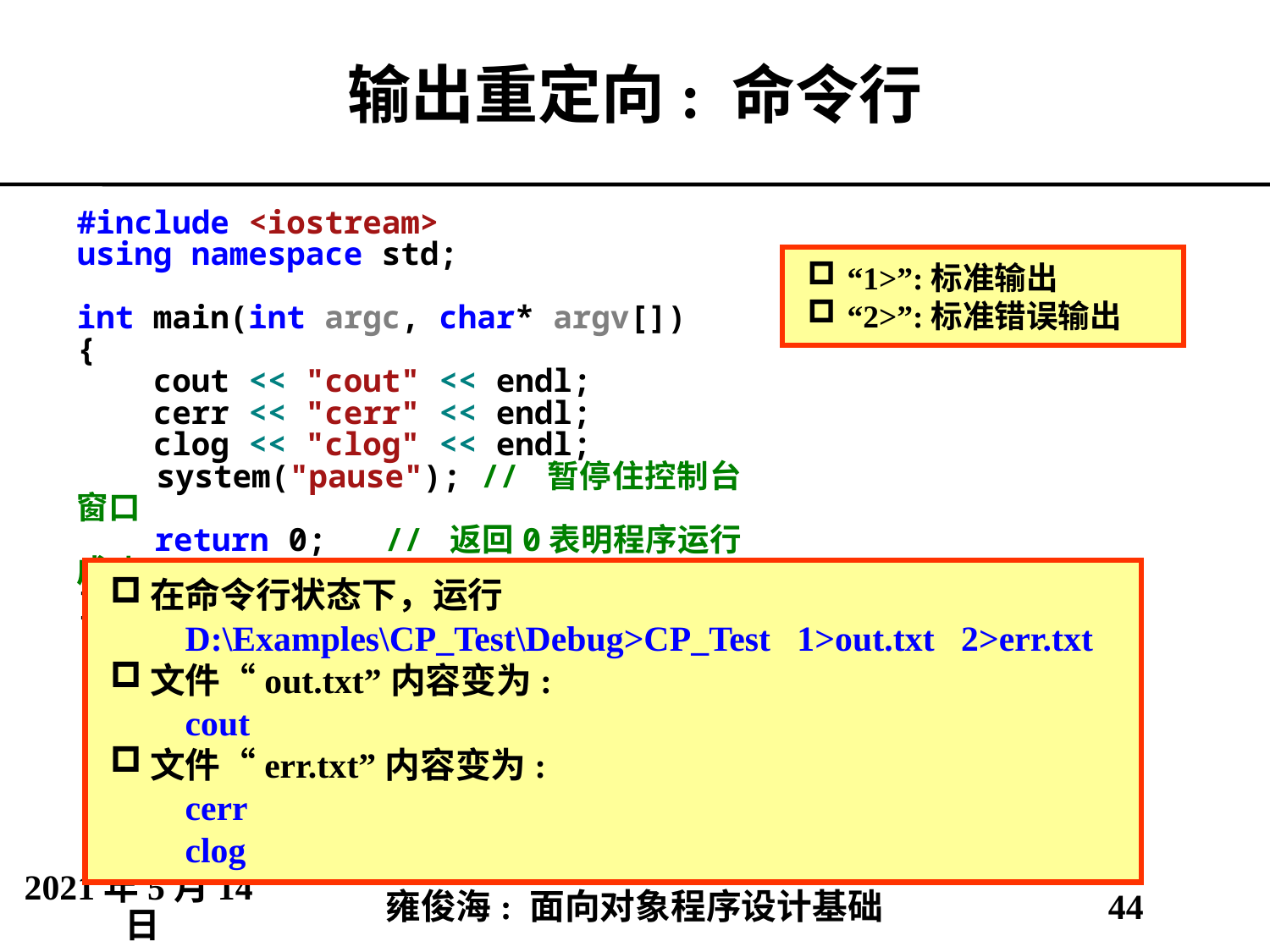

# 输出重定向: 命令行

#include <iostream>
using namespace std;

int main(int argc, char* argv[])
{
    cout << "cout" << endl;
    cerr << "cerr" << endl;
    clog << "clog" << endl;
    system("pause"); // 暂停住控制台窗口
    return 0;   // 返回0表明程序运行成功
} // 函数main结束
“1>”:标准输出
“2>”:标准错误输出
在命令行状态下，运行
D:\Examples\CP_Test\Debug>CP_Test   1>out.txt   2>err.txt
文件“out.txt”内容变为:
cout
文件“err.txt”内容变为:
cerr
clog
2021年5月14日
雍俊海: 面向对象程序设计基础
44